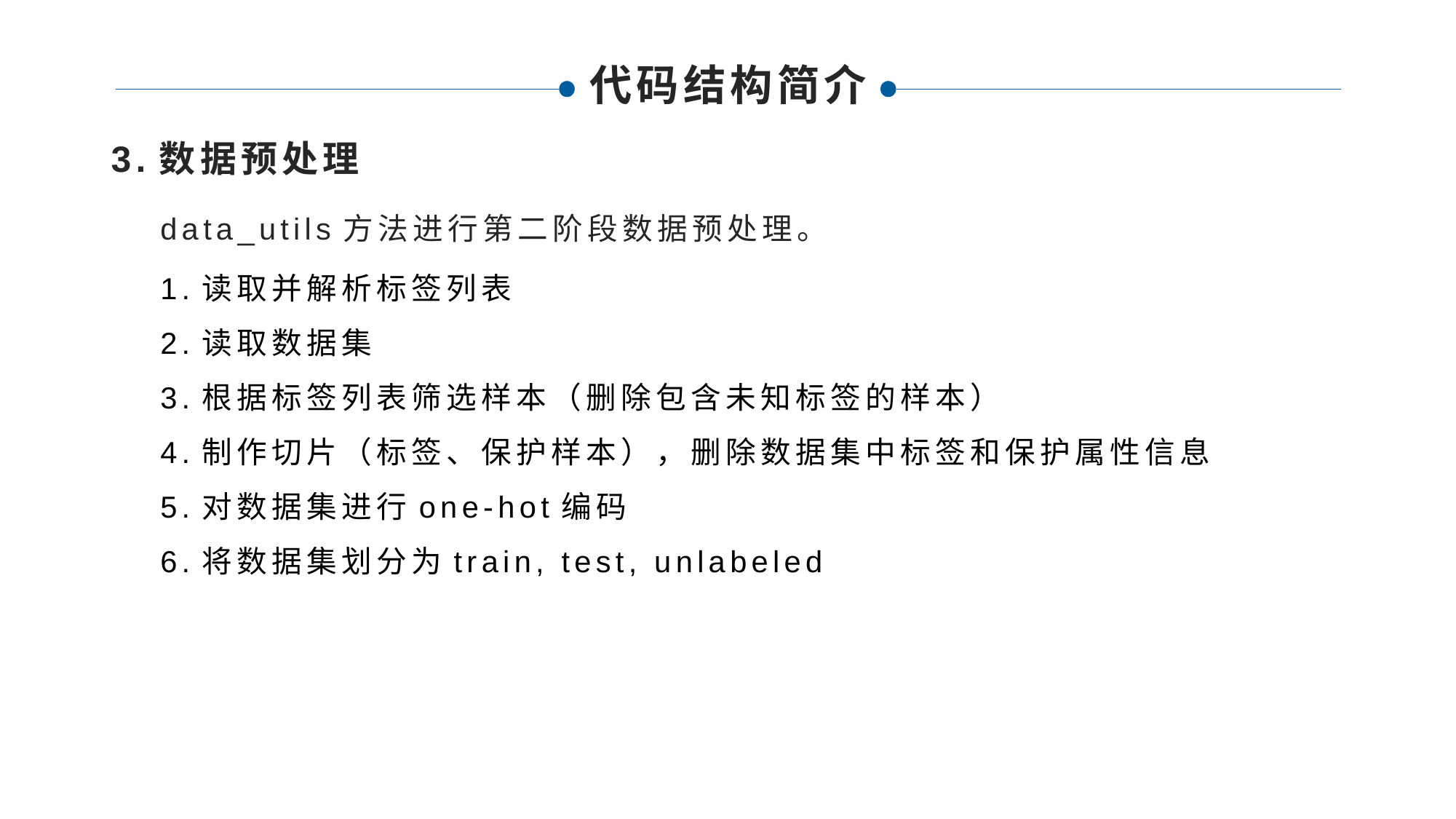

代码结构简介

3.数据预处理
data_utils方法进行第二阶段数据预处理。
1.读取并解析标签列表
2.读取数据集
3.根据标签列表筛选样本（删除包含未知标签的样本）
4.制作切片（标签、保护样本），删除数据集中标签和保护属性信息
5.对数据集进行one-hot编码
6.将数据集划分为train, test, unlabeled